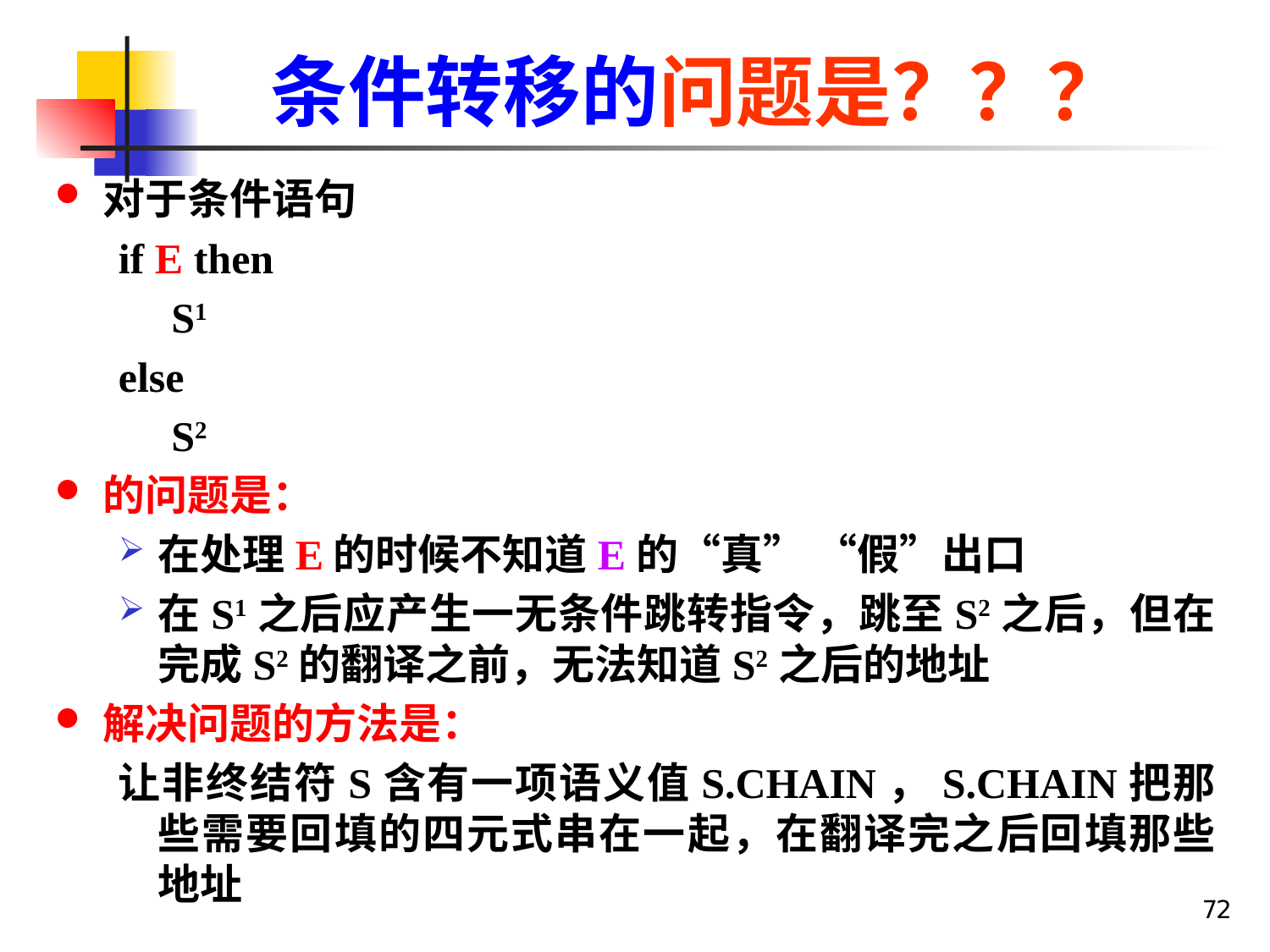

条件转移的问题是？？？
对于条件语句
if E then
     S1
else
     S2
的问题是：
在处理E的时候不知道E的“真” “假”出口
在S1之后应产生一无条件跳转指令，跳至S2之后，但在完成S2的翻译之前，无法知道S2之后的地址
解决问题的方法是：
让非终结符S含有一项语义值S.CHAIN，S.CHAIN把那些需要回填的四元式串在一起，在翻译完之后回填那些地址
72